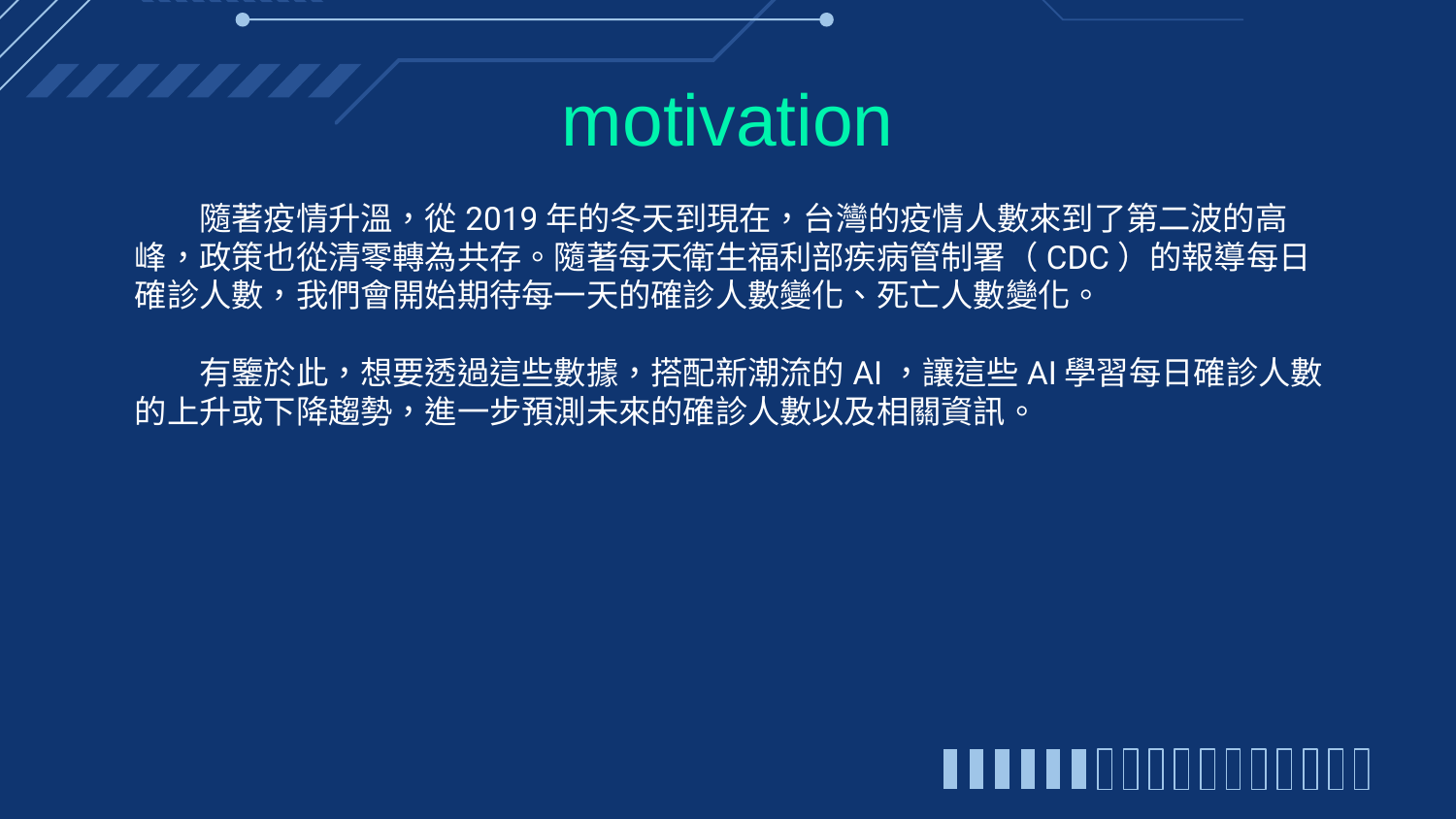

# motivation
　　隨著疫情升溫，從2019年的冬天到現在，台灣的疫情人數來到了第二波的高峰，政策也從清零轉為共存。隨著每天衛生福利部疾病管制署（CDC）的報導每日確診人數，我們會開始期待每一天的確診人數變化、死亡人數變化。

　　有鑒於此，想要透過這些數據，搭配新潮流的AI，讓這些AI學習每日確診人數的上升或下降趨勢，進一步預測未來的確診人數以及相關資訊。